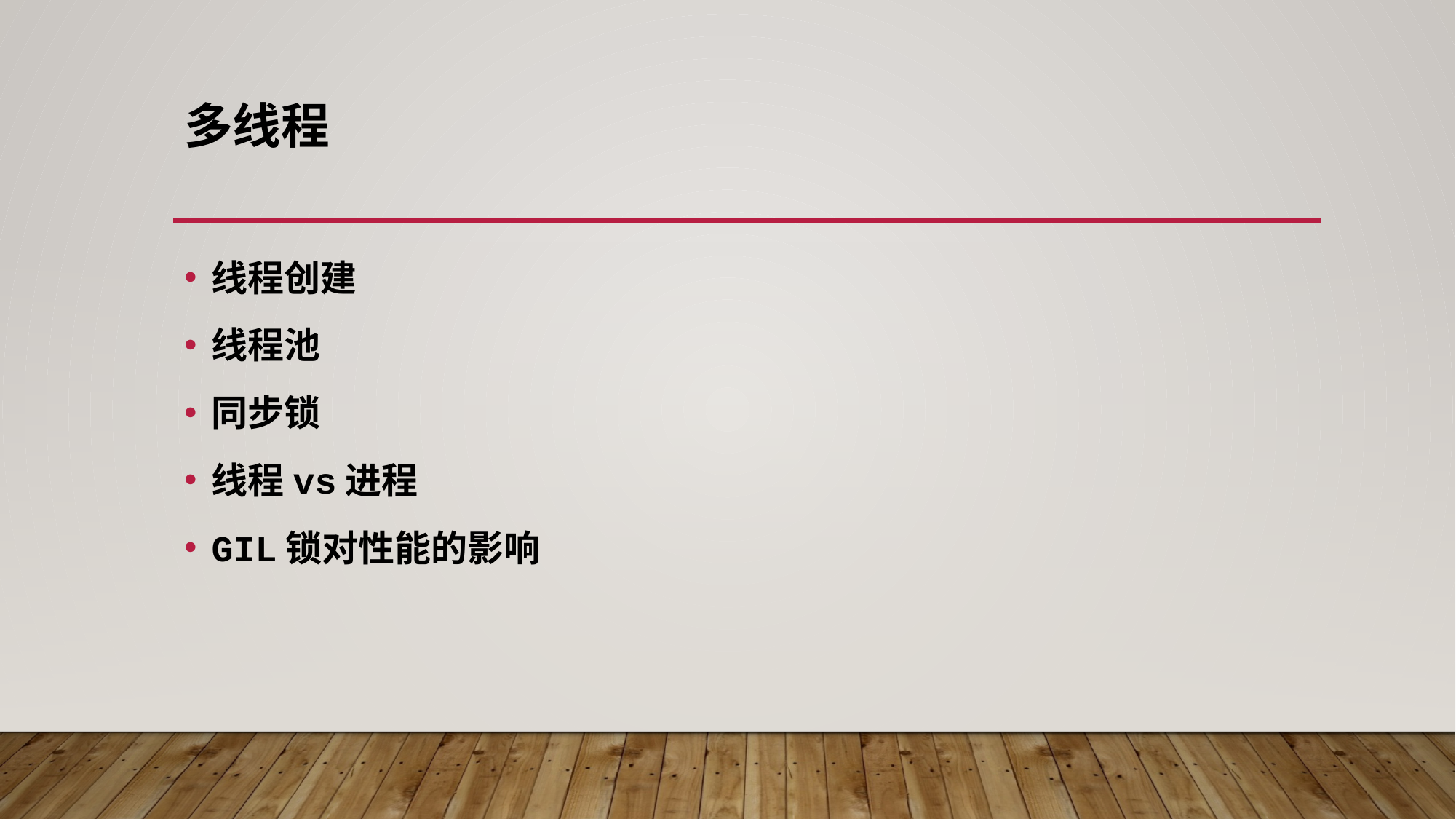

# 多线程
线程创建
线程池
同步锁
线程vs进程
GIL锁对性能的影响